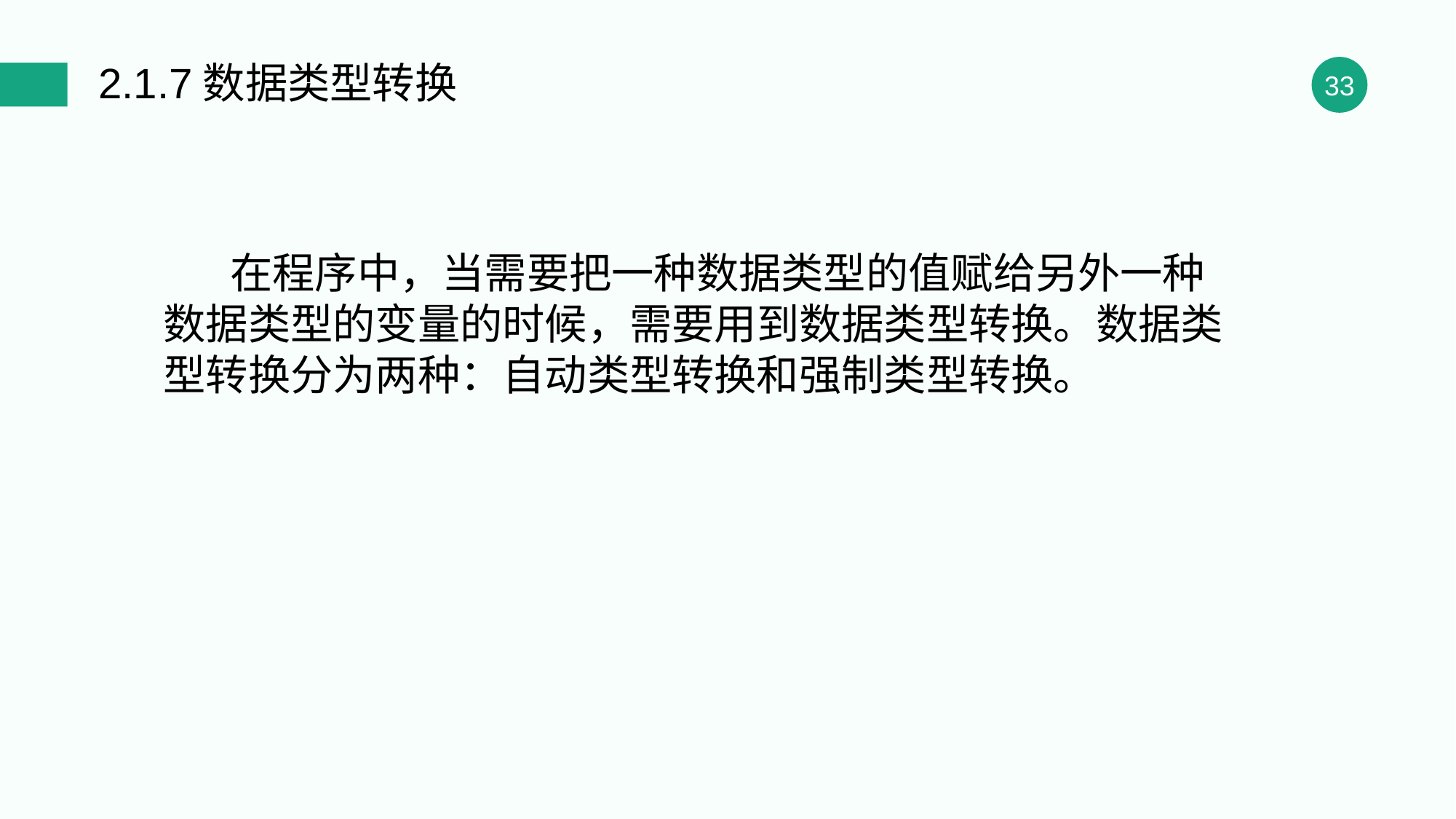

2.1.7数据类型转换
      在程序中，当需要把一种数据类型的值赋给另外一种数据类型的变量的时候，需要用到数据类型转换。数据类型转换分为两种：自动类型转换和强制类型转换。